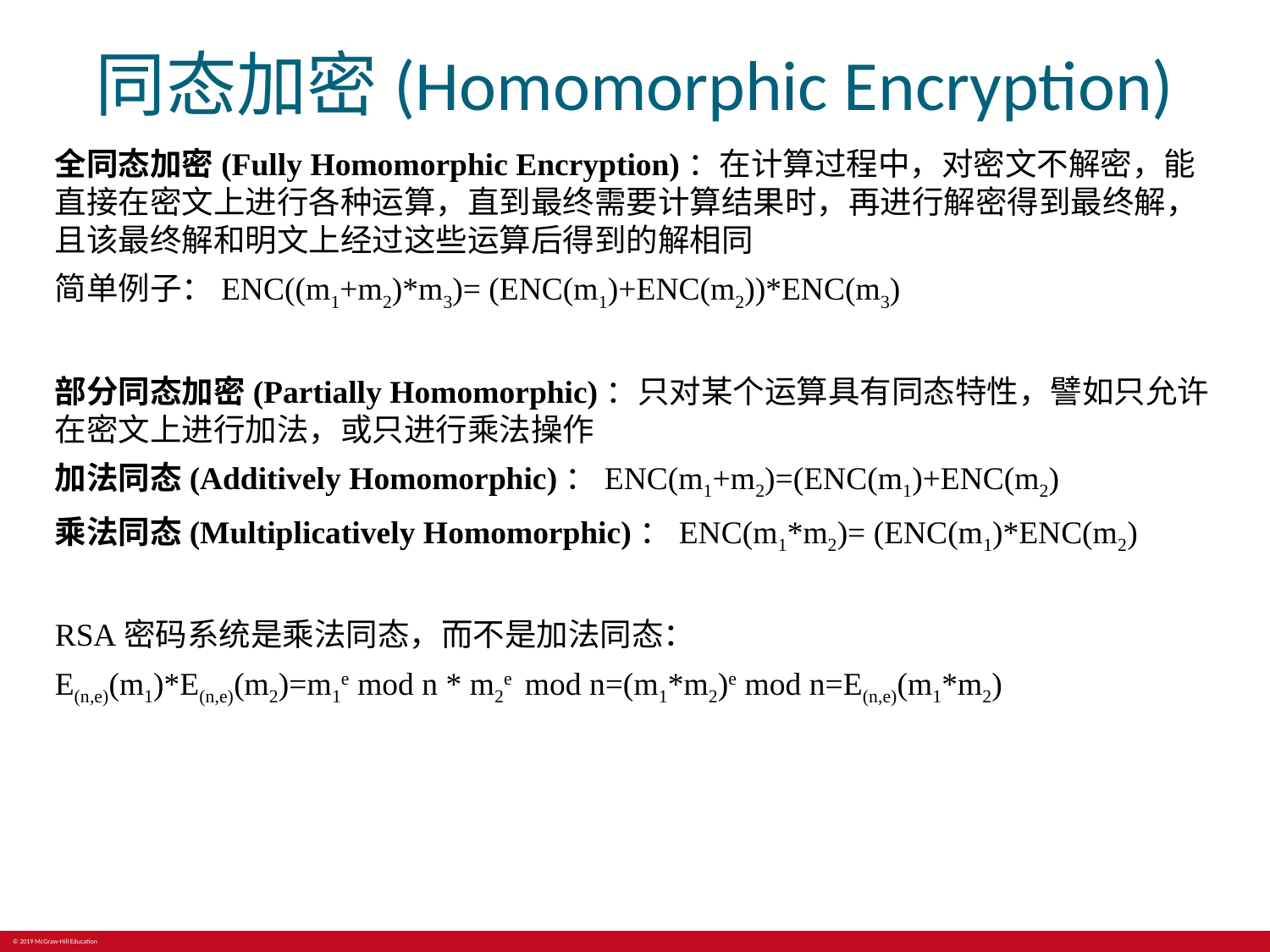

# 同态加密(Homomorphic Encryption)
全同态加密(Fully Homomorphic Encryption)：在计算过程中，对密文不解密，能直接在密文上进行各种运算，直到最终需要计算结果时，再进行解密得到最终解，且该最终解和明文上经过这些运算后得到的解相同
简单例子：ENC((m1+m2)*m3)= (ENC(m1)+ENC(m2))*ENC(m3)

部分同态加密(Partially Homomorphic)：只对某个运算具有同态特性，譬如只允许在密文上进行加法，或只进行乘法操作
加法同态(Additively Homomorphic)：ENC(m1+m2)=(ENC(m1)+ENC(m2)
乘法同态(Multiplicatively Homomorphic)：ENC(m1*m2)= (ENC(m1)*ENC(m2)

RSA密码系统是乘法同态，而不是加法同态：
E(n,e)(m1)*E(n,e)(m2)=m1e mod n * m2e  mod n=(m1*m2)e mod n=E(n,e)(m1*m2)